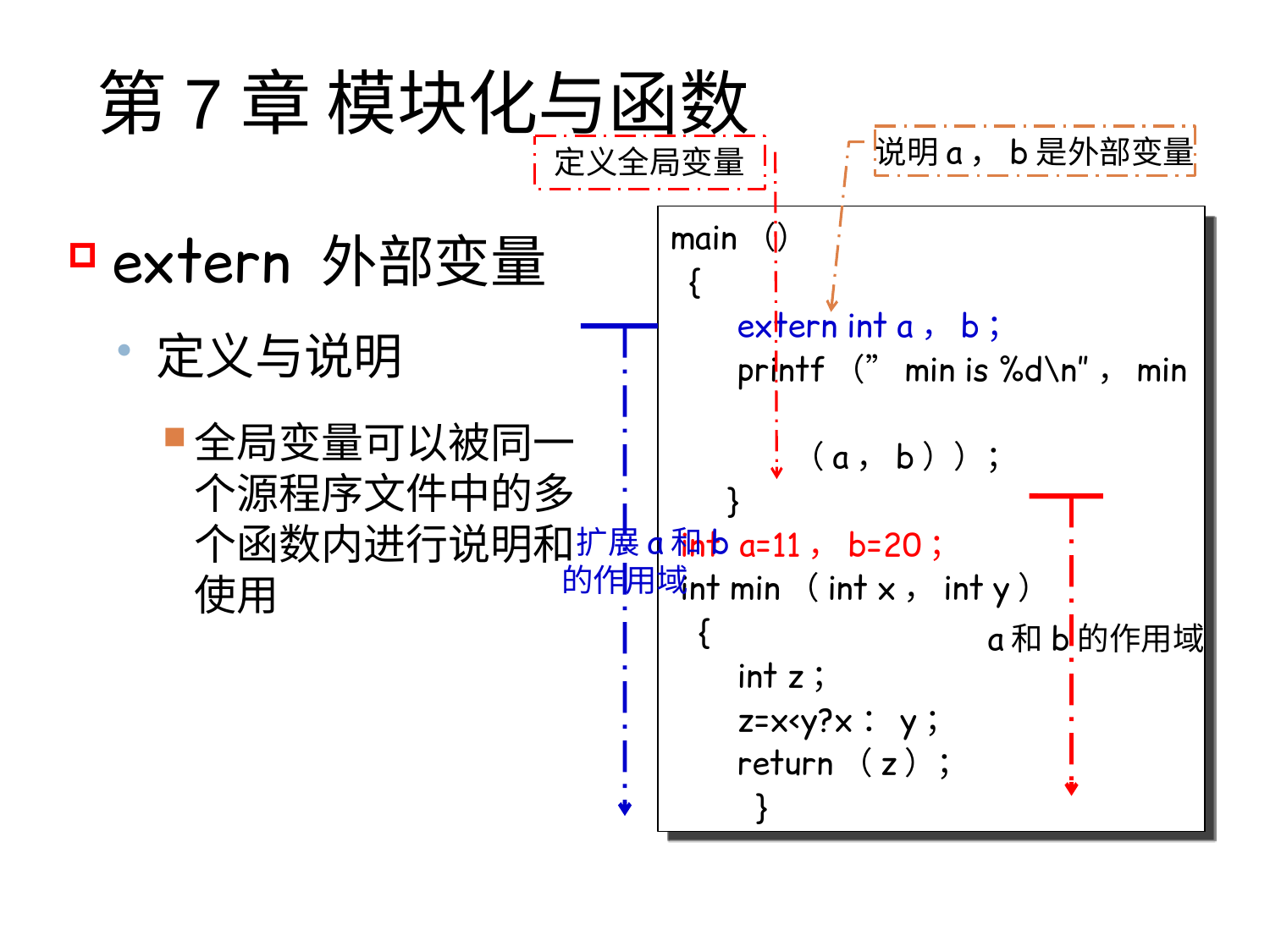

# 第7章 模块化与函数
说明a，b是外部变量
定义全局变量
main（）
  {
       extern int a，b；
       printf（”min is %d\n”，min
                （a，b））；
      }
 int  a=11，b=20；
 int min（int x，int y）
   {
       int z；
       z=x<y?x：y；
       return（z）；
         }
extern 外部变量
定义与说明
全局变量可以被同一个源程序文件中的多个函数内进行说明和使用

 扩展a和b
的作用域

 a和b的作用域